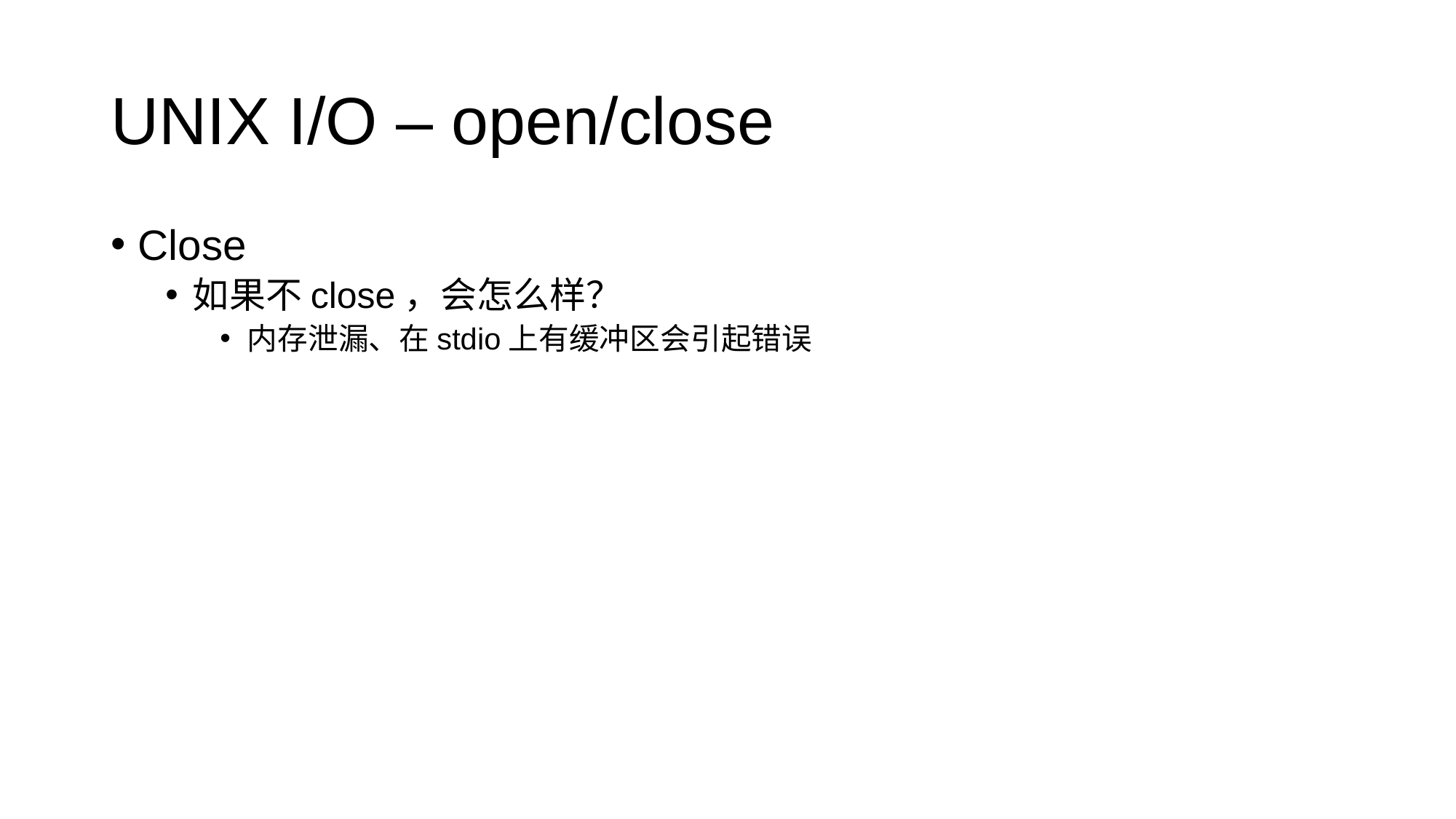

# UNIX I/O – open/close
Close
如果不close，会怎么样？
内存泄漏、在stdio上有缓冲区会引起错误